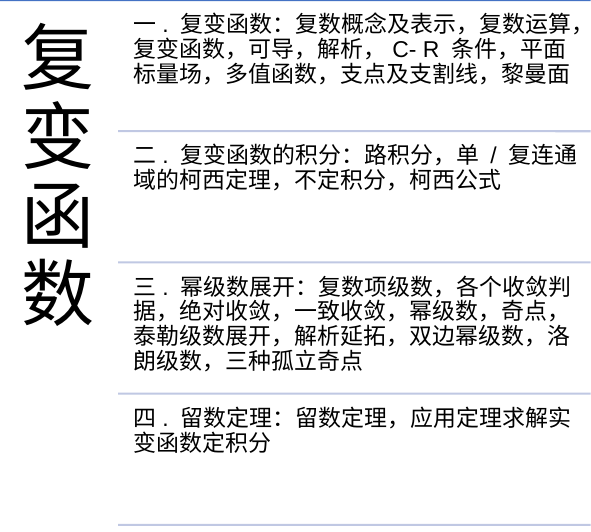

复变函数
一. 复变函数：复数概念及表示，复数运算，复变函数，可导，解析，C- R 条件，平面标量场，多值函数，支点及支割线，黎曼面
二. 复变函数的积分：路积分，单 / 复连通域的柯西定理，不定积分，柯西公式
三. 幂级数展开：复数项级数，各个收敛判据，绝对收敛，一致收敛，幂级数，奇点，泰勒级数展开，解析延拓，双边幂级数，洛朗级数，三种孤立奇点
四. 留数定理：留数定理，应用定理求解实变函数定积分